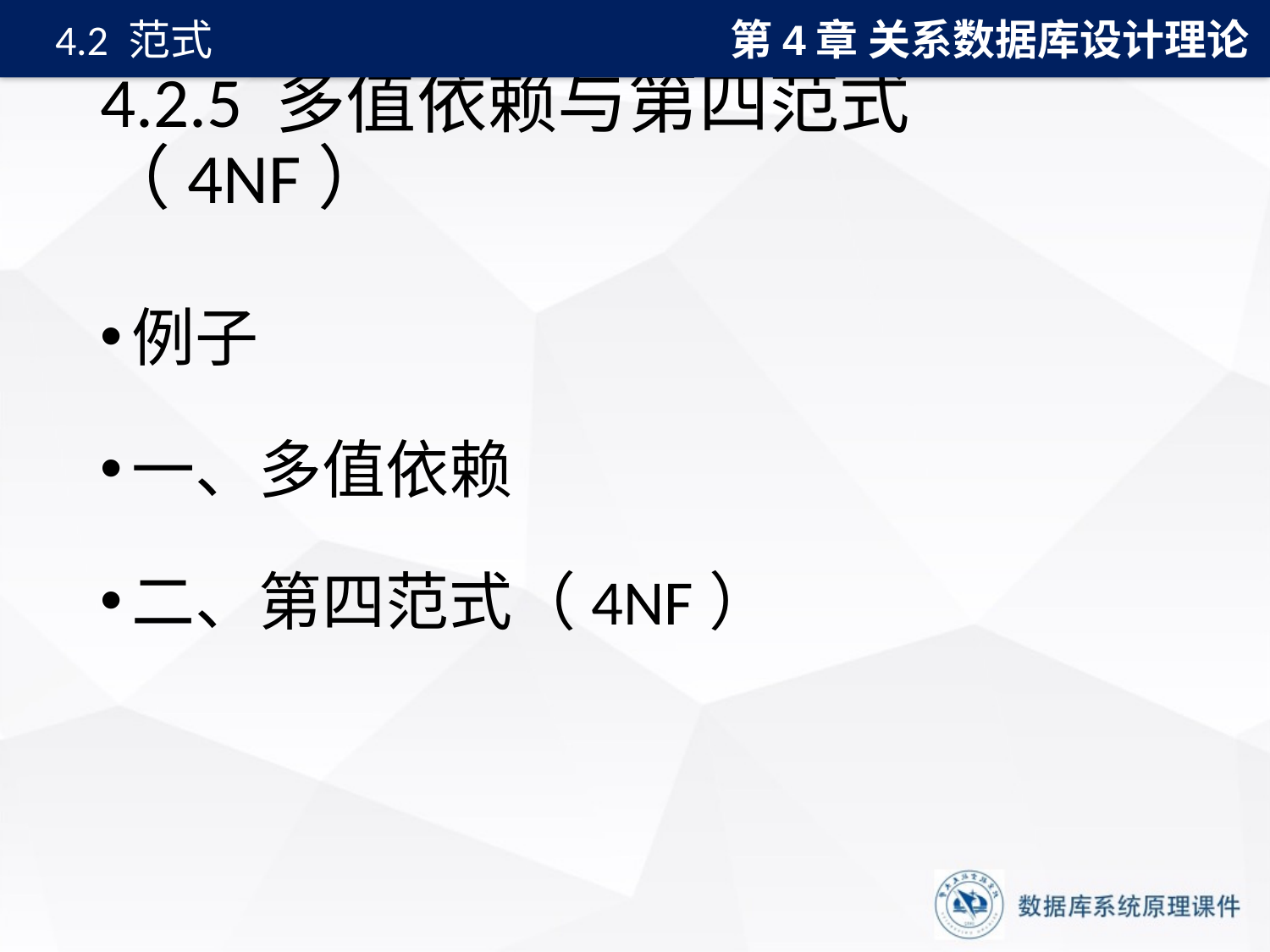

第4章 关系数据库设计理论
4.2 范式
# 4.2.5 多值依赖与第四范式（4NF）
例子
一、多值依赖
二、第四范式（4NF）